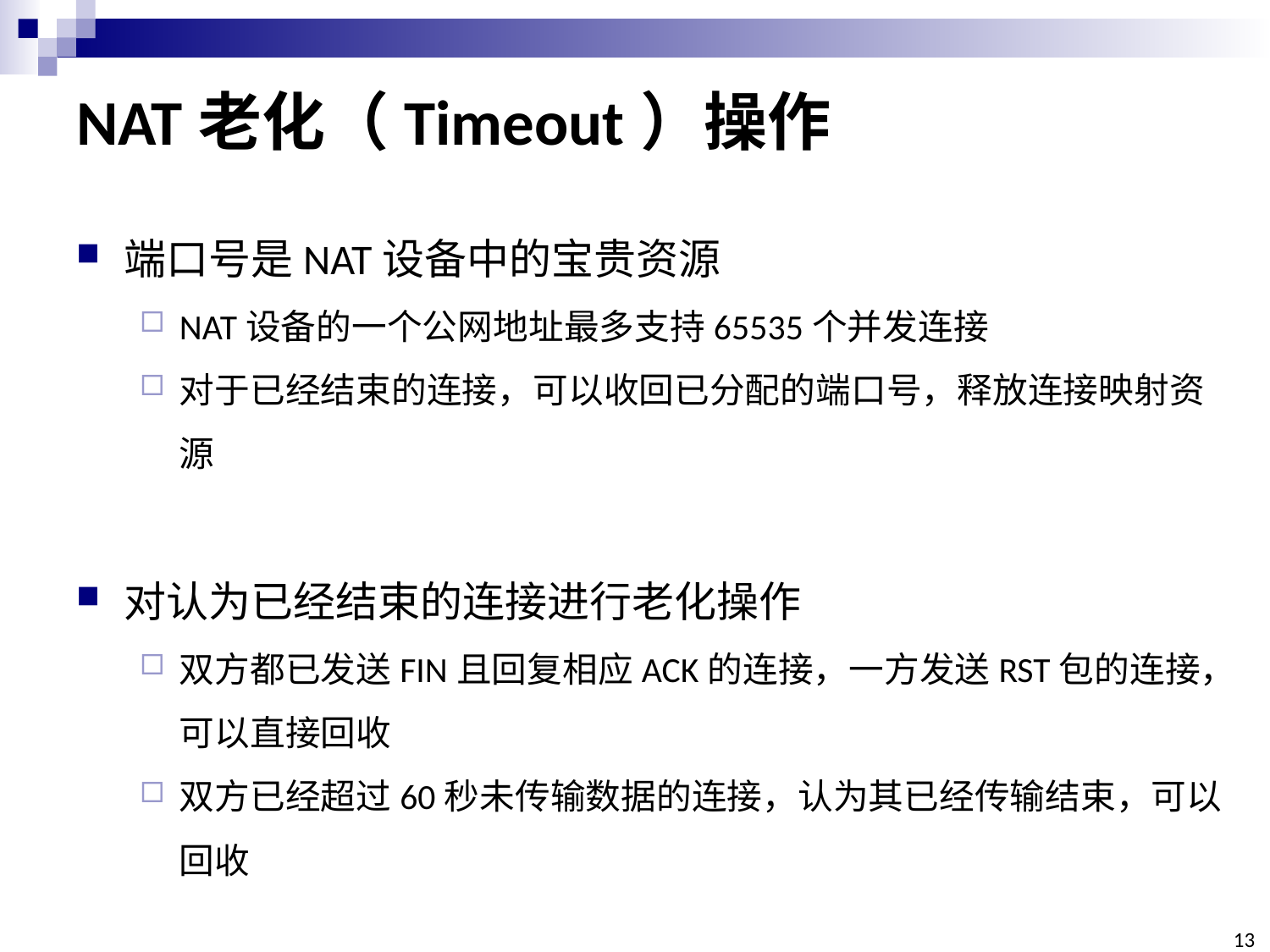

# NAT老化（Timeout）操作
端口号是NAT设备中的宝贵资源
NAT设备的一个公网地址最多支持65535个并发连接
对于已经结束的连接，可以收回已分配的端口号，释放连接映射资源

对认为已经结束的连接进行老化操作
双方都已发送FIN且回复相应ACK的连接，一方发送RST包的连接，可以直接回收
双方已经超过60秒未传输数据的连接，认为其已经传输结束，可以回收
13